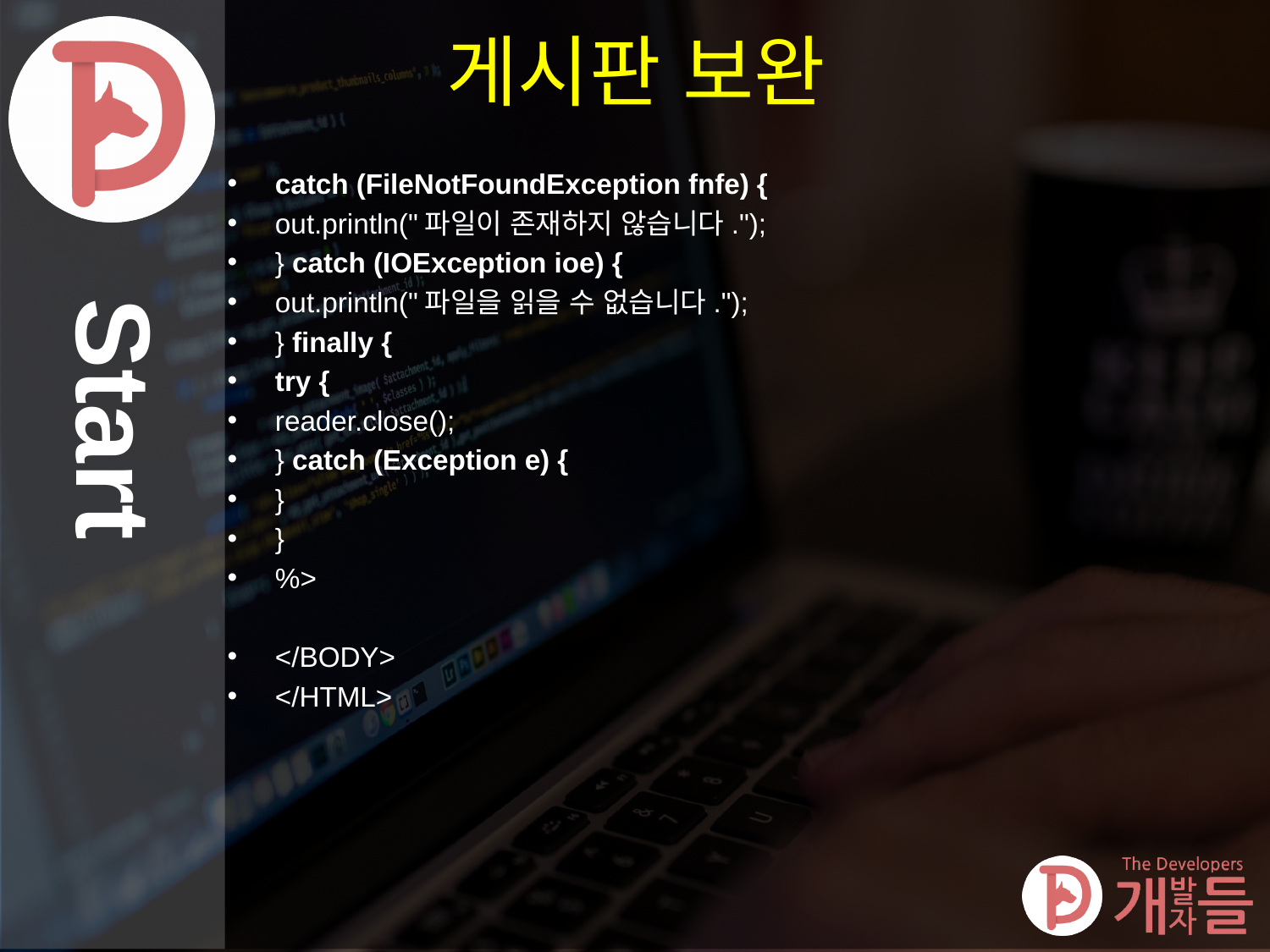

# 게시판 보완

catch (FileNotFoundException fnfe) {
out.println("파일이 존재하지 않습니다.");
} catch (IOException ioe) {
out.println("파일을 읽을 수 없습니다.");
} finally {
try {
reader.close();
} catch (Exception e) {
}
}
%>

</BODY>
</HTML>
Start